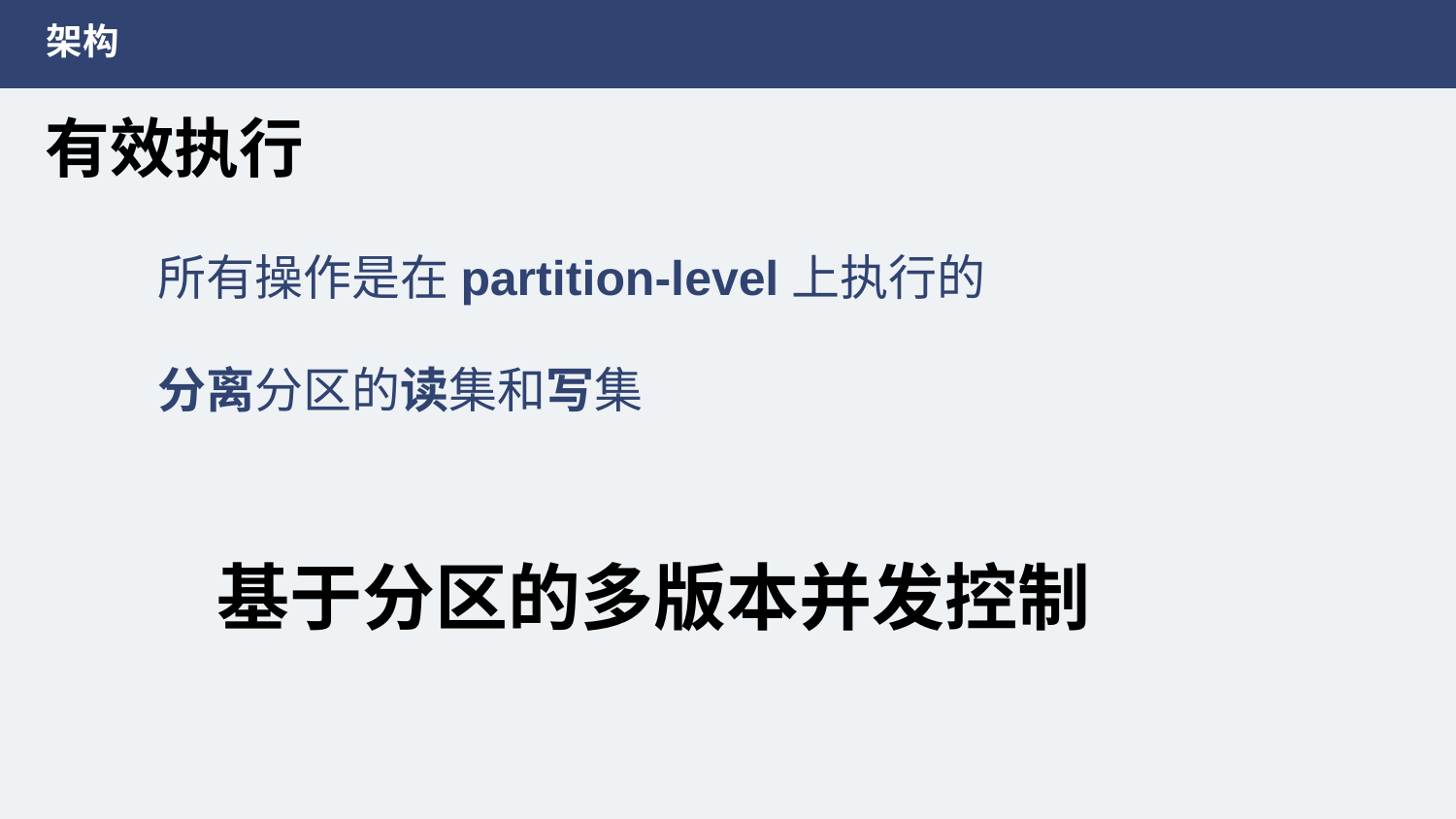

架构
有效执行
所有操作是在partition-level上执行的
分离分区的读集和写集
基于分区的多版本并发控制